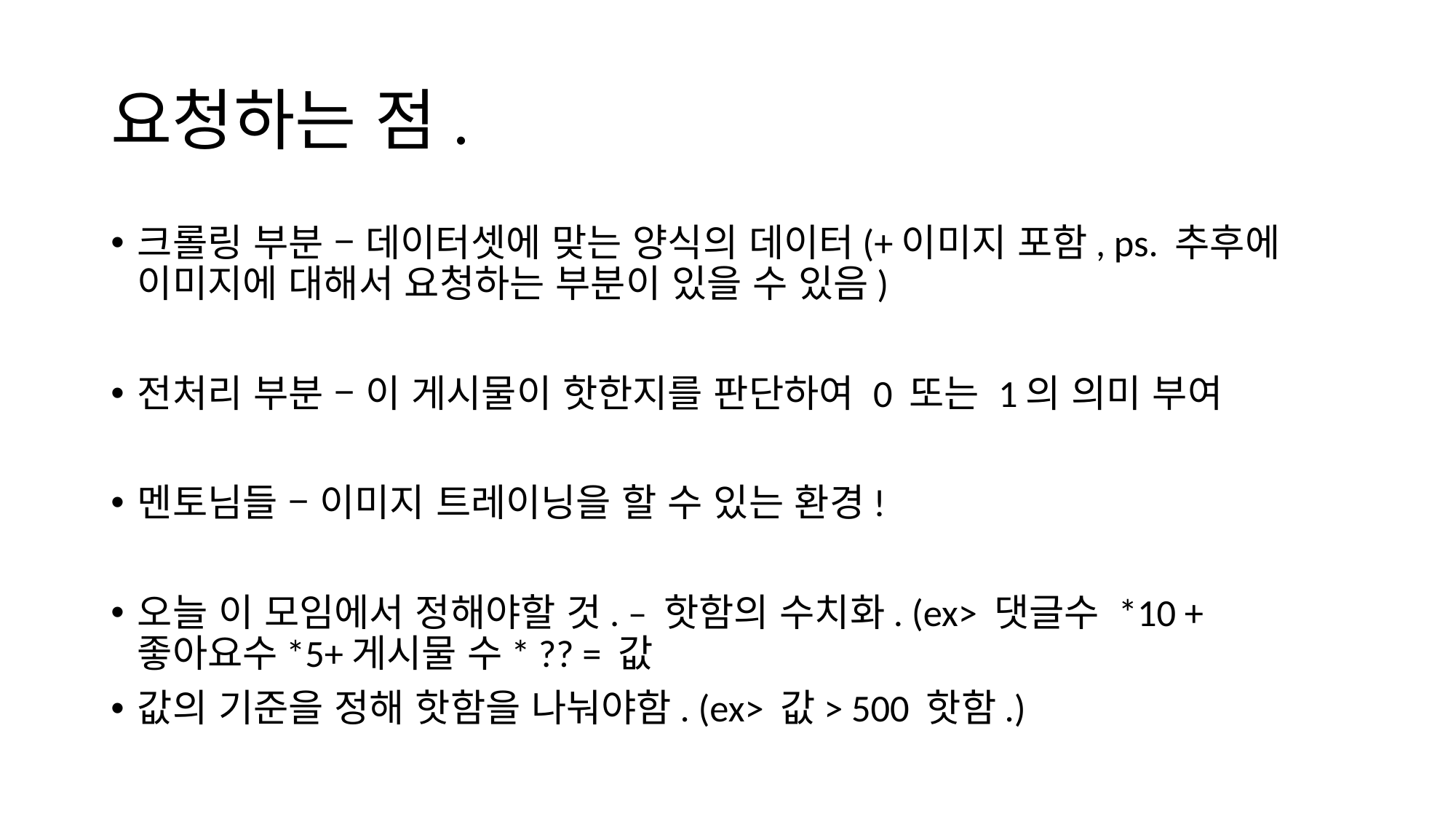

# 요청하는 점.
크롤링 부분 – 데이터셋에 맞는 양식의 데이터(+이미지 포함, ps. 추후에 이미지에 대해서 요청하는 부분이 있을 수 있음)

전처리 부분 – 이 게시물이 핫한지를 판단하여 0 또는 1의 의미 부여

멘토님들 – 이미지 트레이닝을 할 수 있는 환경!

오늘 이 모임에서 정해야할 것. – 핫함의 수치화. (ex> 댓글수 *10 + 좋아요수*5+게시물 수* ?? = 값
값의 기준을 정해 핫함을 나눠야함. (ex> 값> 500 핫함.)